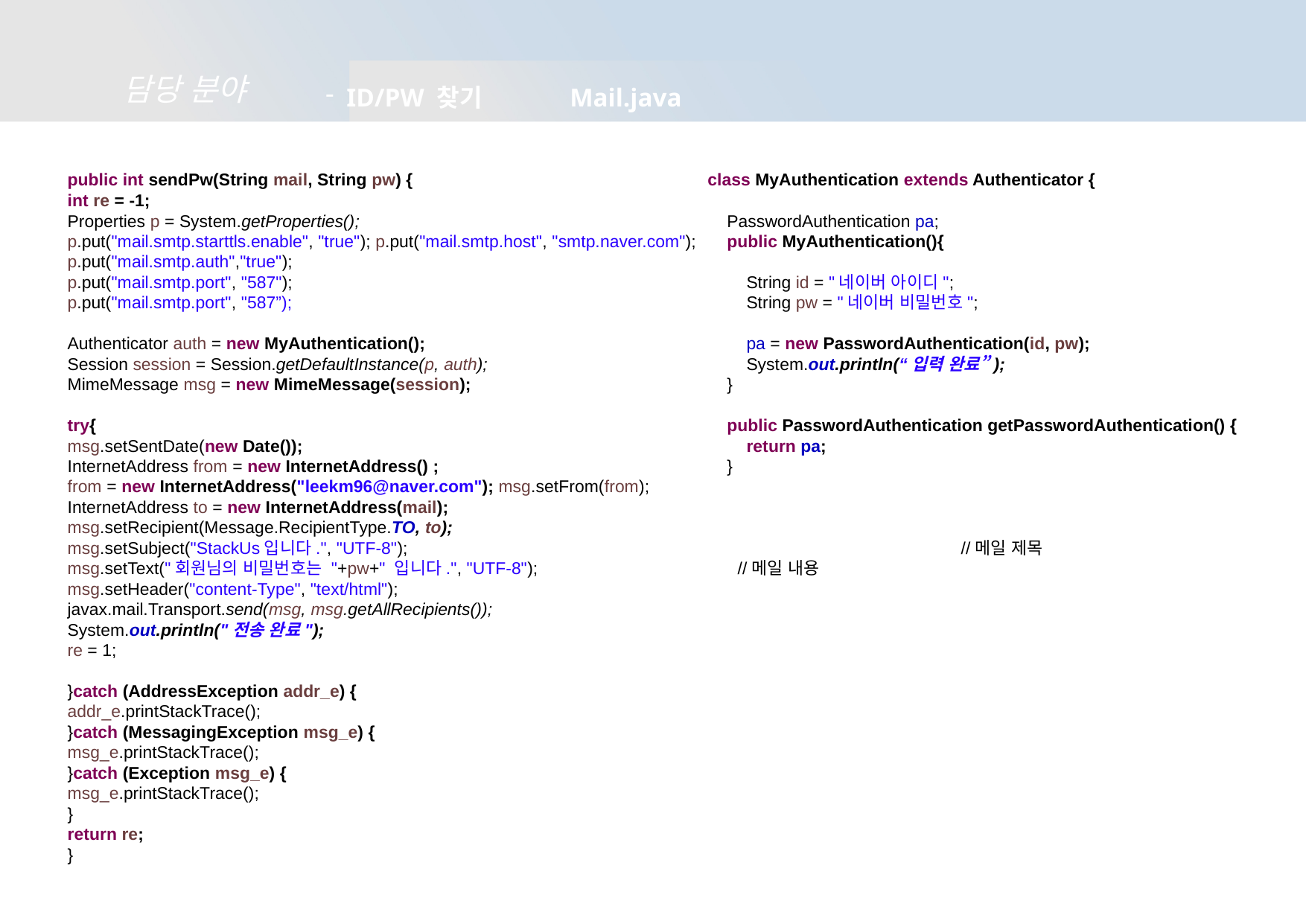

ID/PW 찾기	Mail.java
담당 분야
public int sendPw(String mail, String pw) {
int re = -1;
Properties p = System.getProperties();
p.put("mail.smtp.starttls.enable", "true"); p.put("mail.smtp.host", "smtp.naver.com");
p.put("mail.smtp.auth","true");
p.put("mail.smtp.port", "587");
p.put("mail.smtp.port", "587”);

Authenticator auth = new MyAuthentication();
Session session = Session.getDefaultInstance(p, auth);
MimeMessage msg = new MimeMessage(session);

try{
msg.setSentDate(new Date());
InternetAddress from = new InternetAddress() ;
from = new InternetAddress("leekm96@naver.com"); msg.setFrom(from);
InternetAddress to = new InternetAddress(mail);
msg.setRecipient(Message.RecipientType.TO, to);
msg.setSubject("StackUs입니다.", "UTF-8");					//메일 제목
msg.setText("회원님의 비밀번호는 "+pw+" 입니다.", "UTF-8");		//메일 내용
msg.setHeader("content-Type", "text/html");
javax.mail.Transport.send(msg, msg.getAllRecipients());
System.out.println("전송 완료");
re = 1;

}catch (AddressException addr_e) {
addr_e.printStackTrace();
}catch (MessagingException msg_e) {
msg_e.printStackTrace();
}catch (Exception msg_e) {
msg_e.printStackTrace();
}
return re;
}
class MyAuthentication extends Authenticator {

    PasswordAuthentication pa;
    public MyAuthentication(){

        String id = "네이버 아이디";
        String pw = "네이버 비밀번호";

        pa = new PasswordAuthentication(id, pw);
        System.out.println(“입력 완료”);
    }

    public PasswordAuthentication getPasswordAuthentication() {
        return pa;
    }